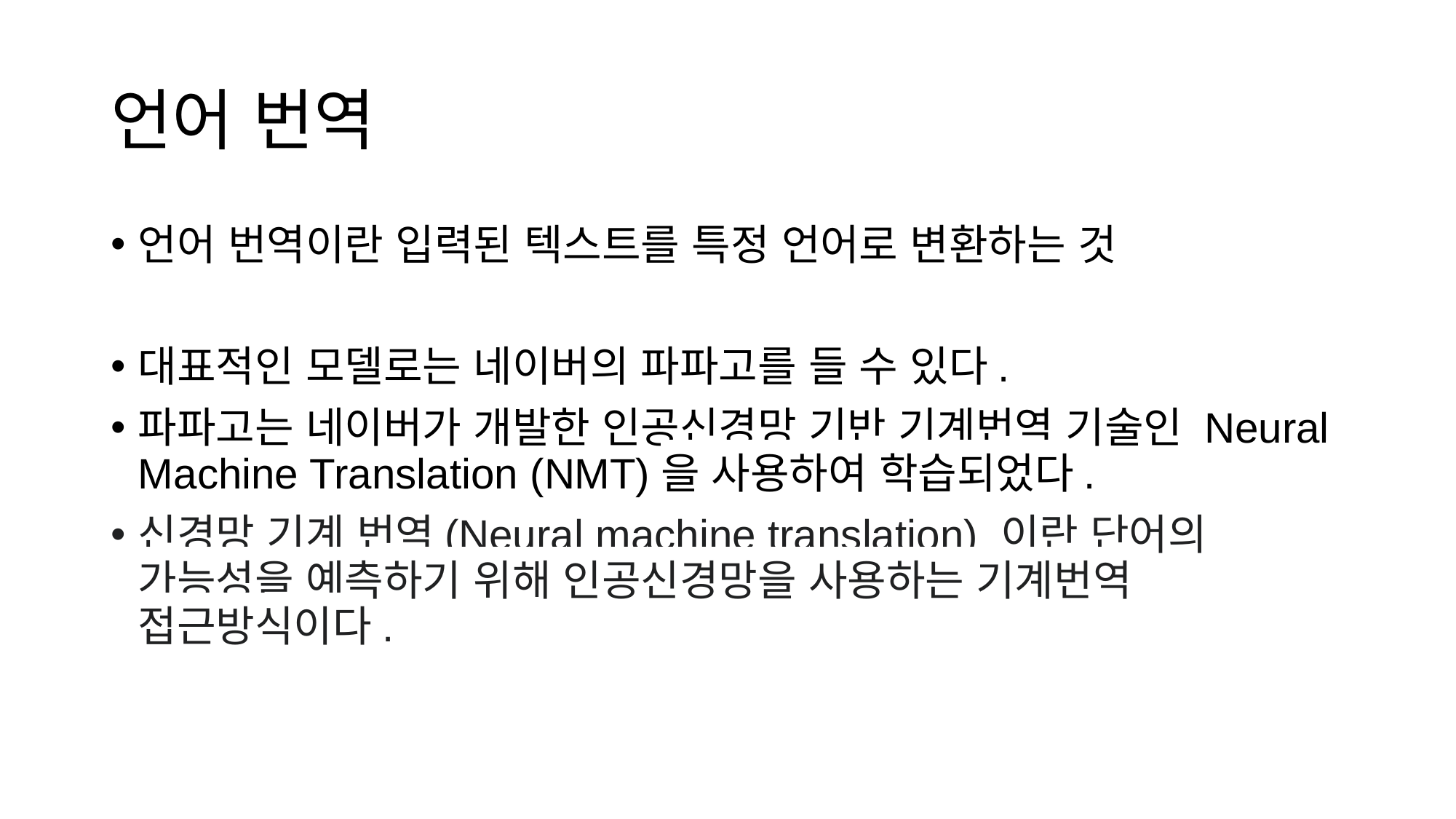

# 언어 번역
언어 번역이란 입력된 텍스트를 특정 언어로 변환하는 것

대표적인 모델로는 네이버의 파파고를 들 수 있다.
파파고는 네이버가 개발한 인공신경망 기반 기계번역 기술인 Neural Machine Translation (NMT)을 사용하여 학습되었다.
신경망 기계 번역(Neural machine translation) 이란 단어의 가능성을 예측하기 위해 인공신경망을 사용하는 기계번역 접근방식이다.